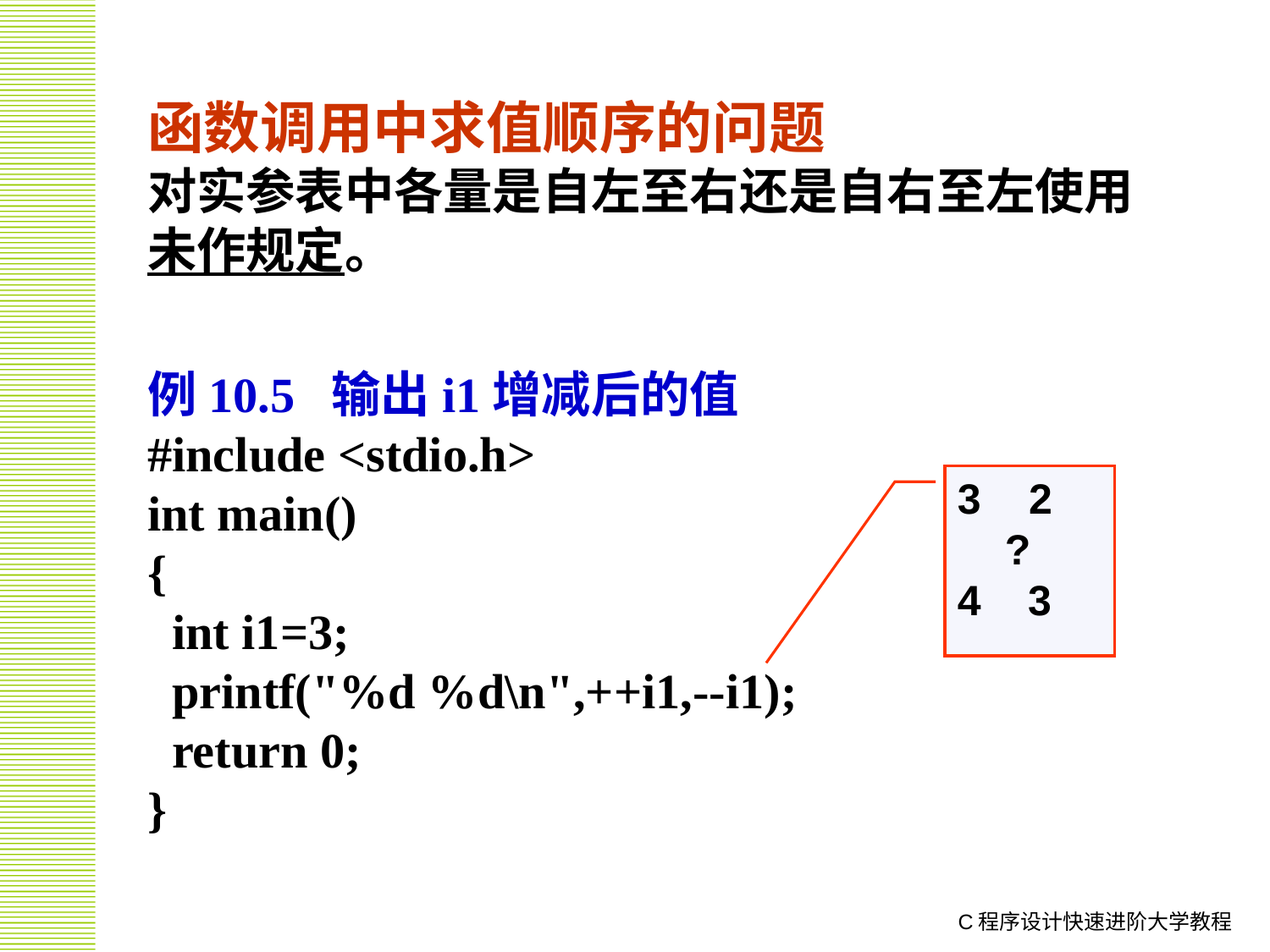

函数调用中求值顺序的问题
对实参表中各量是自左至右还是自右至左使用
未作规定。

例10.5  输出i1增减后的值
#include <stdio.h>
int main()
{
  int i1=3;
  printf("%d %d\n",++i1,--i1);
  return 0;
}
  2
    ?
4    3
25
C程序设计快速进阶大学教程